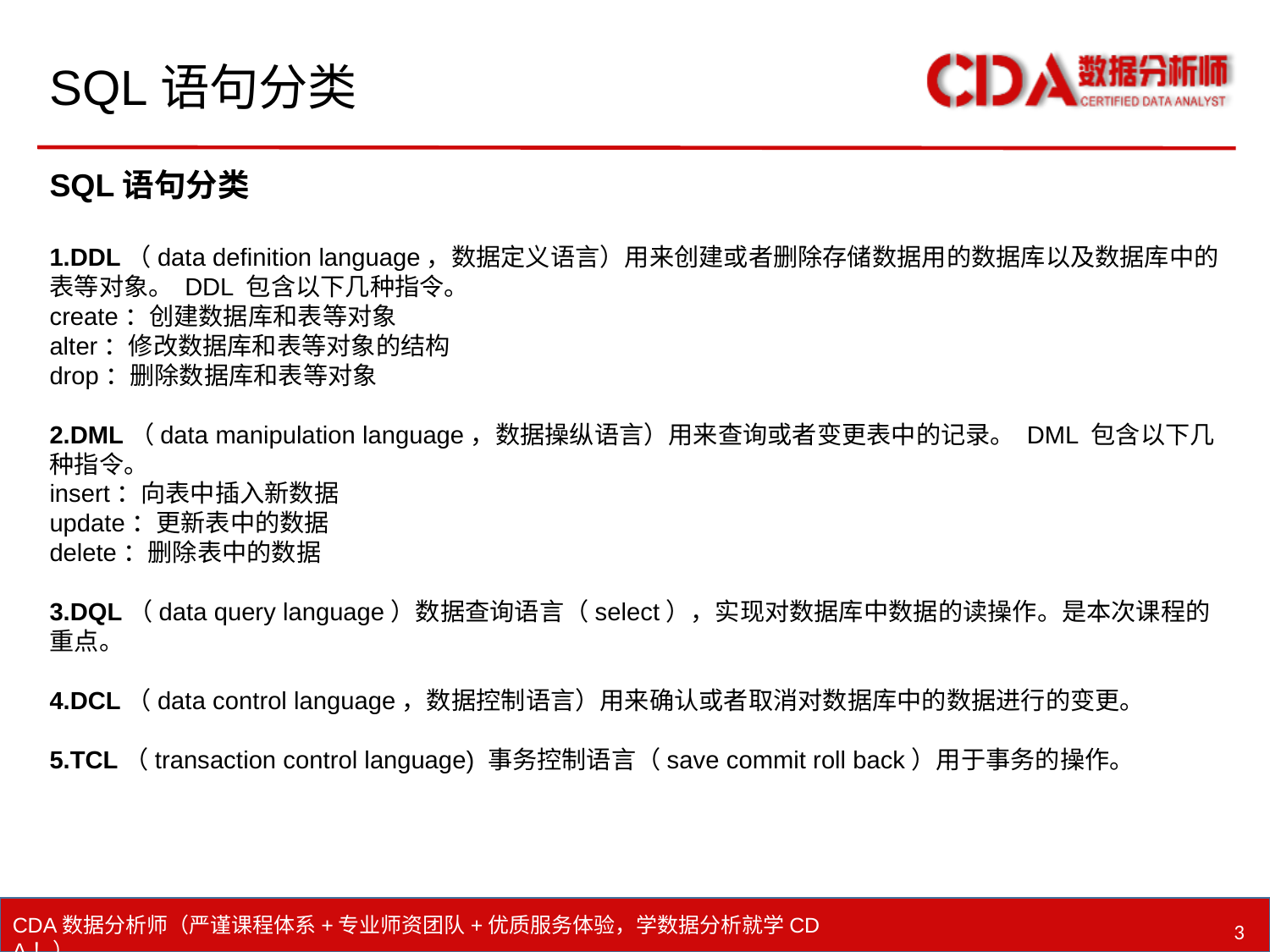

# SQL语句分类
SQL语句分类

1.DDL（data definition language，数据定义语言）用来创建或者删除存储数据用的数据库以及数据库中的表等对象。 DDL 包含以下几种指令。
create：创建数据库和表等对象
alter：修改数据库和表等对象的结构
drop：删除数据库和表等对象

2.DML（data manipulation language，数据操纵语言）用来查询或者变更表中的记录。 DML 包含以下几种指令。
insert：向表中插入新数据
update：更新表中的数据
delete：删除表中的数据

3.DQL（data query language）数据查询语言（select），实现对数据库中数据的读操作。是本次课程的重点。

4.DCL（data control language，数据控制语言）用来确认或者取消对数据库中的数据进行的变更。

5.TCL（transaction control language) 事务控制语言（save commit roll back）用于事务的操作。

3